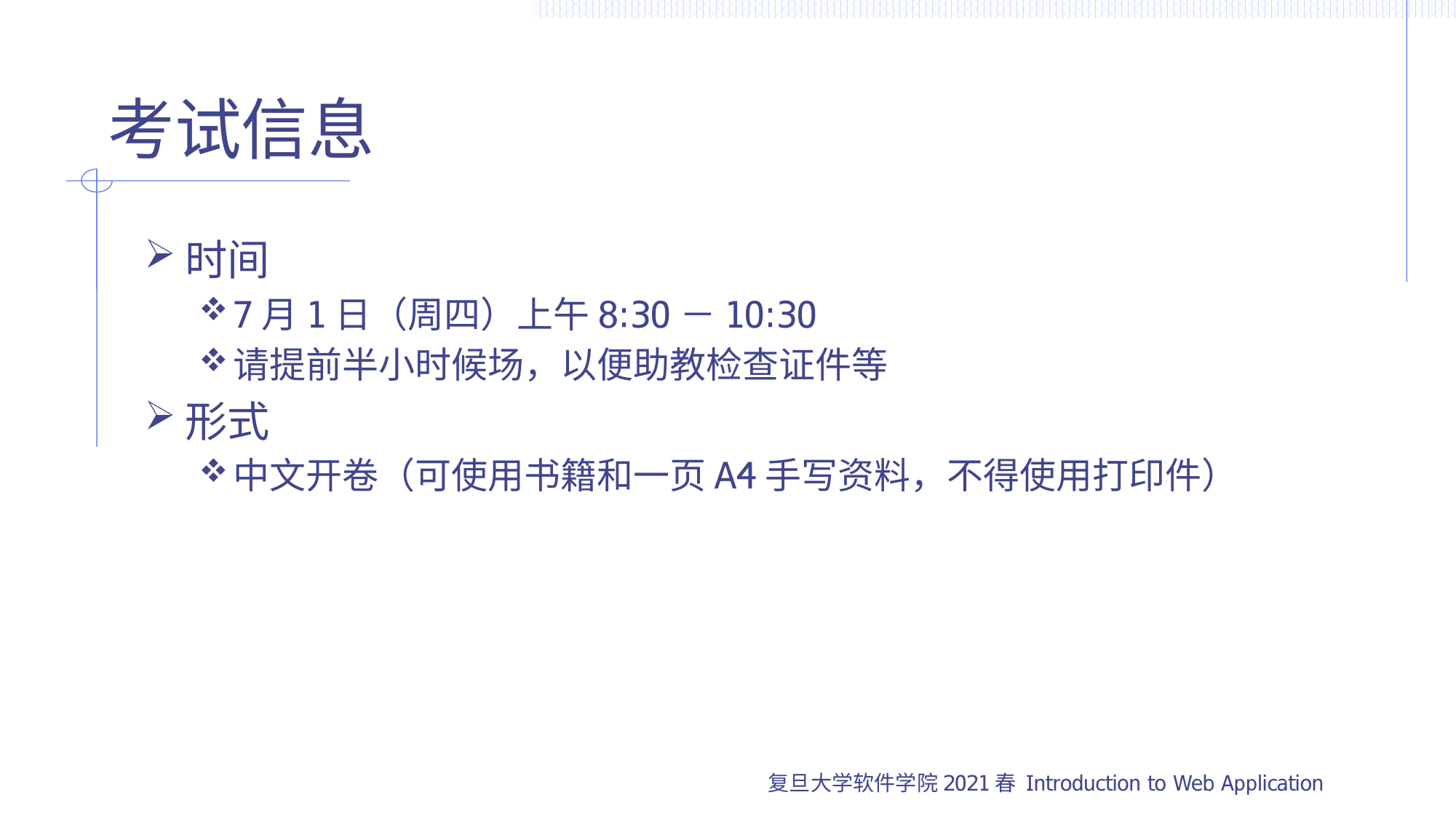

# 考试信息
时间
7月1日（周四）上午8:30－10:30
请提前半小时候场，以便助教检查证件等
形式
中文开卷（可使用书籍和一页A4手写资料，不得使用打印件）